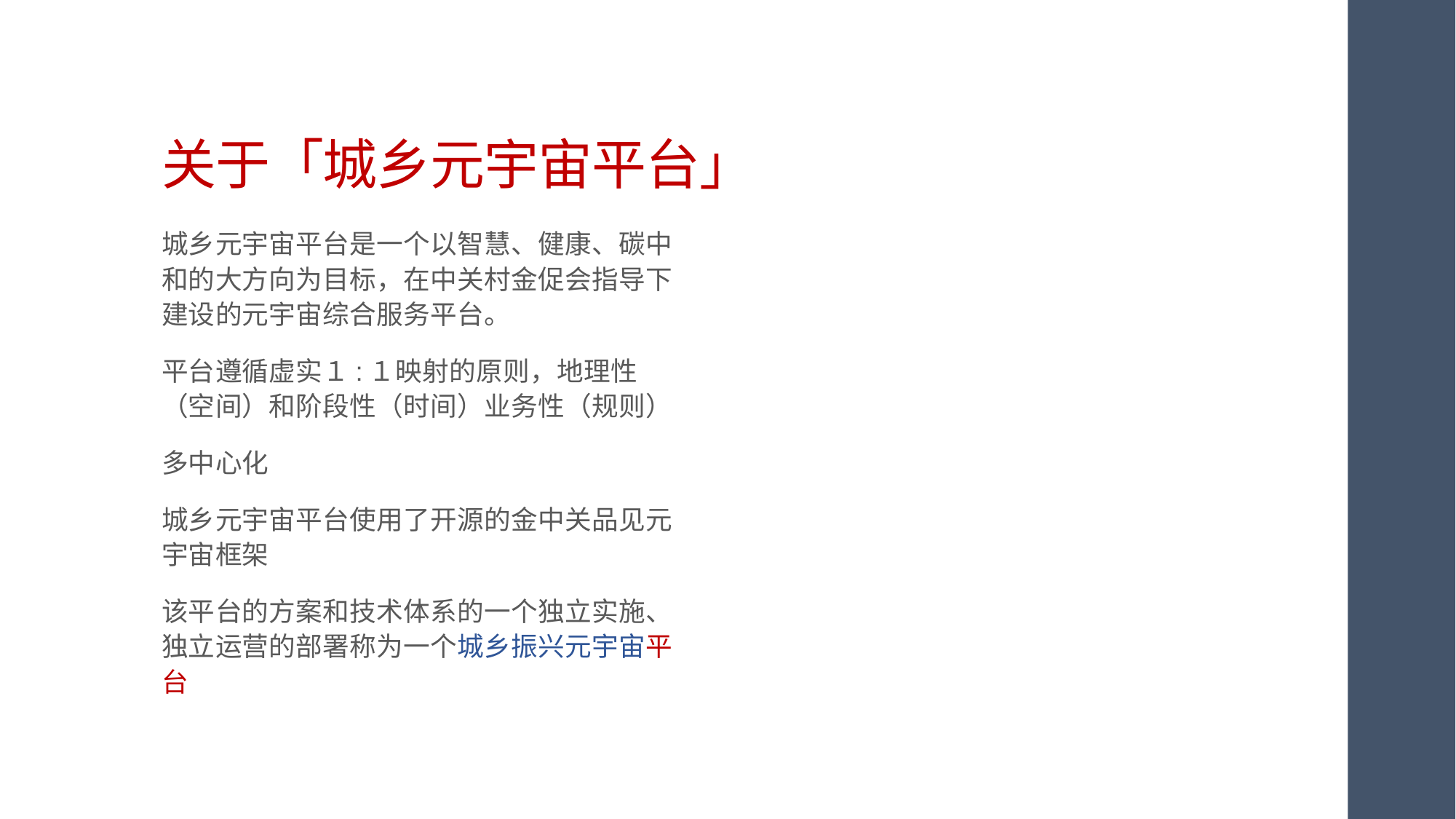

# 关于「城乡元宇宙平台」
城乡元宇宙平台是一个以智慧、健康、碳中和的大方向为目标，在中关村金促会指导下建设的元宇宙综合服务平台。
平台遵循虚实１:１映射的原则，地理性（空间）和阶段性（时间）业务性（规则）
多中心化
城乡元宇宙平台使用了开源的金中关品见元宇宙框架
该平台的方案和技术体系的一个独立实施、独立运营的部署称为一个城乡振兴元宇宙平台